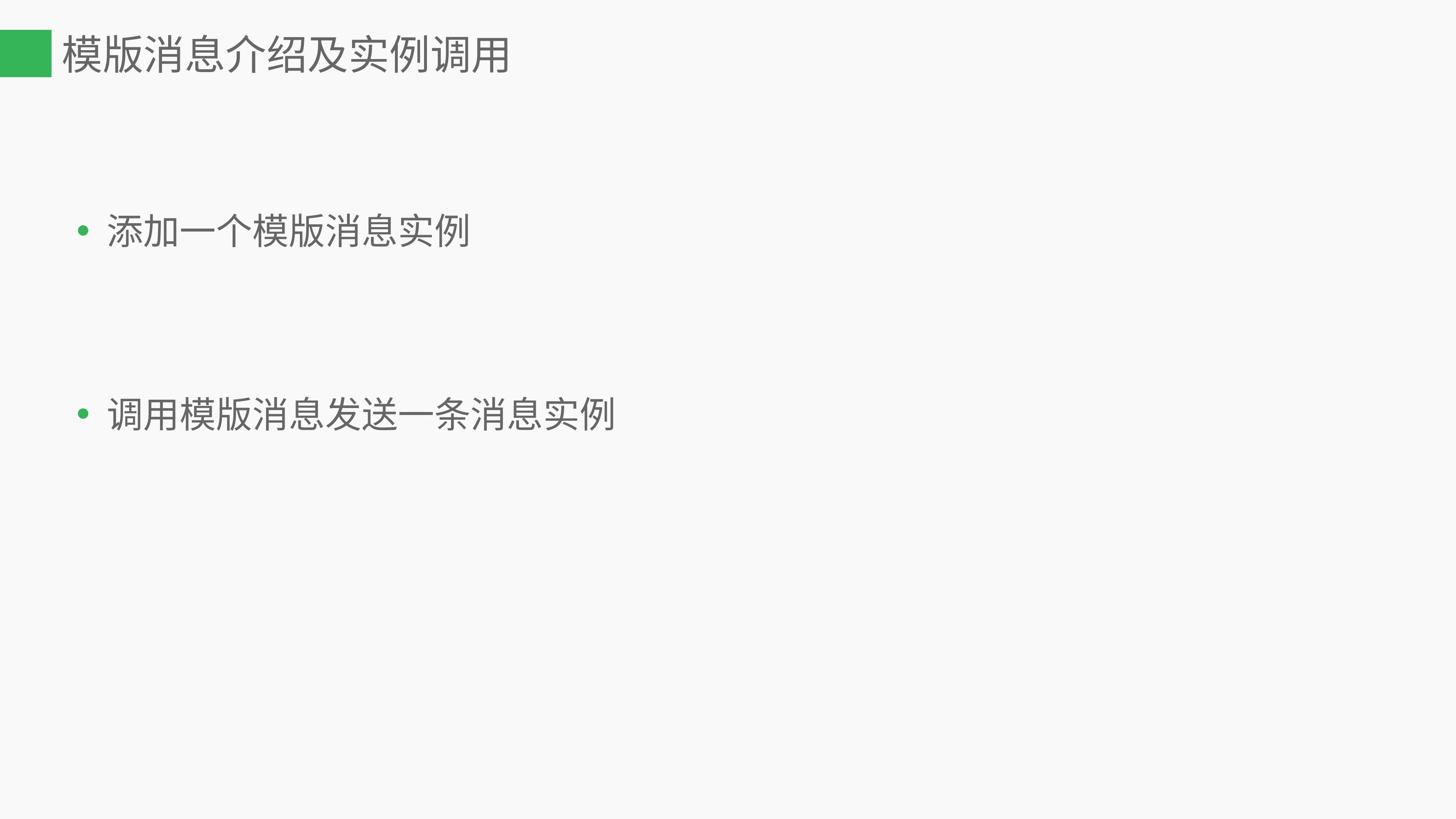

# 模版消息介绍及实例调用
添加一个模版消息实例

调用模版消息发送一条消息实例